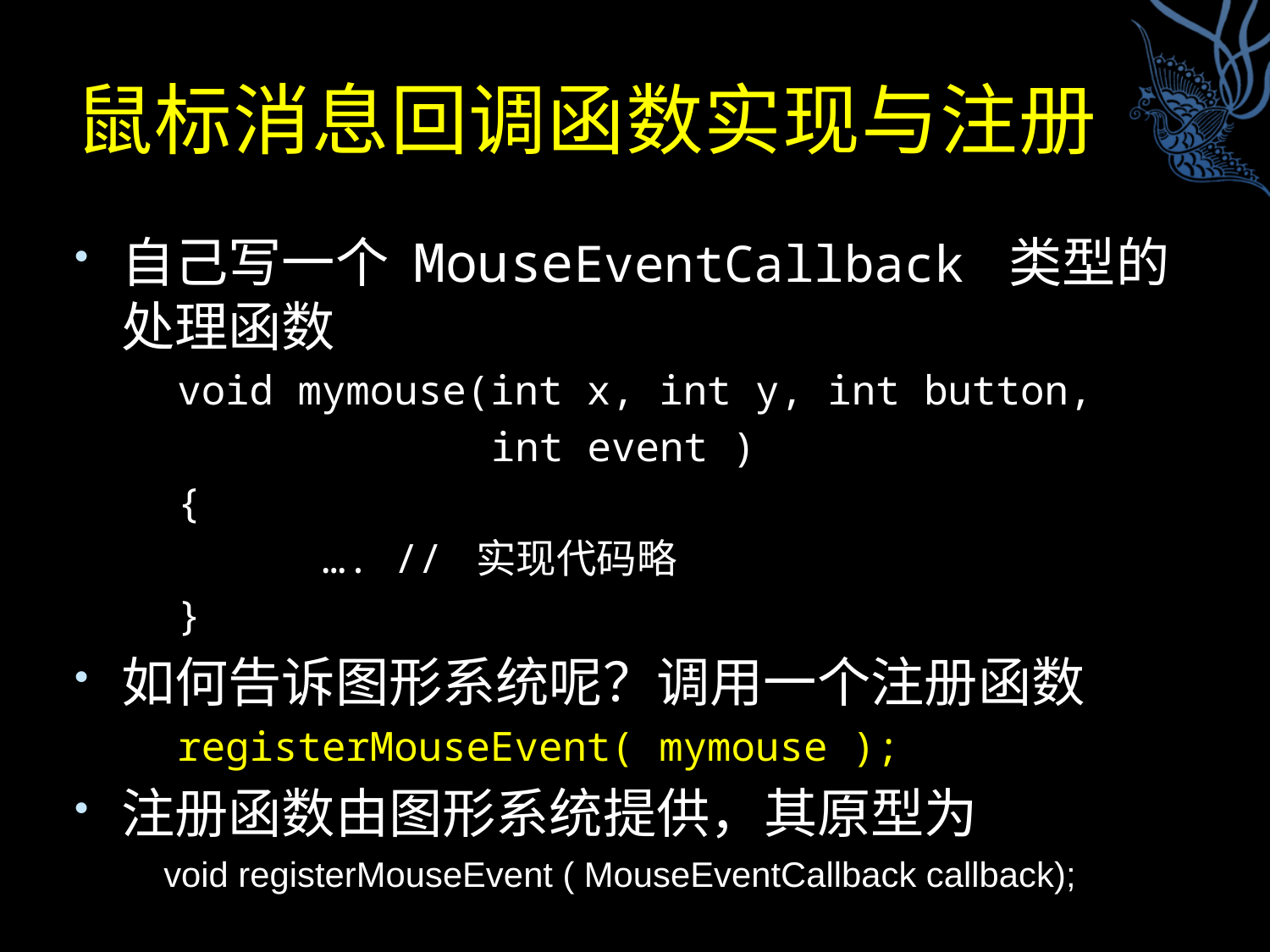

# 鼠标消息回调函数实现与注册
自己写一个 MouseEventCallback 类型的处理函数
void mymouse(int x, int y, int button,
             int event )
{
      …. // 实现代码略
}
如何告诉图形系统呢？调用一个注册函数
registerMouseEvent( mymouse );
注册函数由图形系统提供，其原型为

void registerMouseEvent ( MouseEventCallback callback);